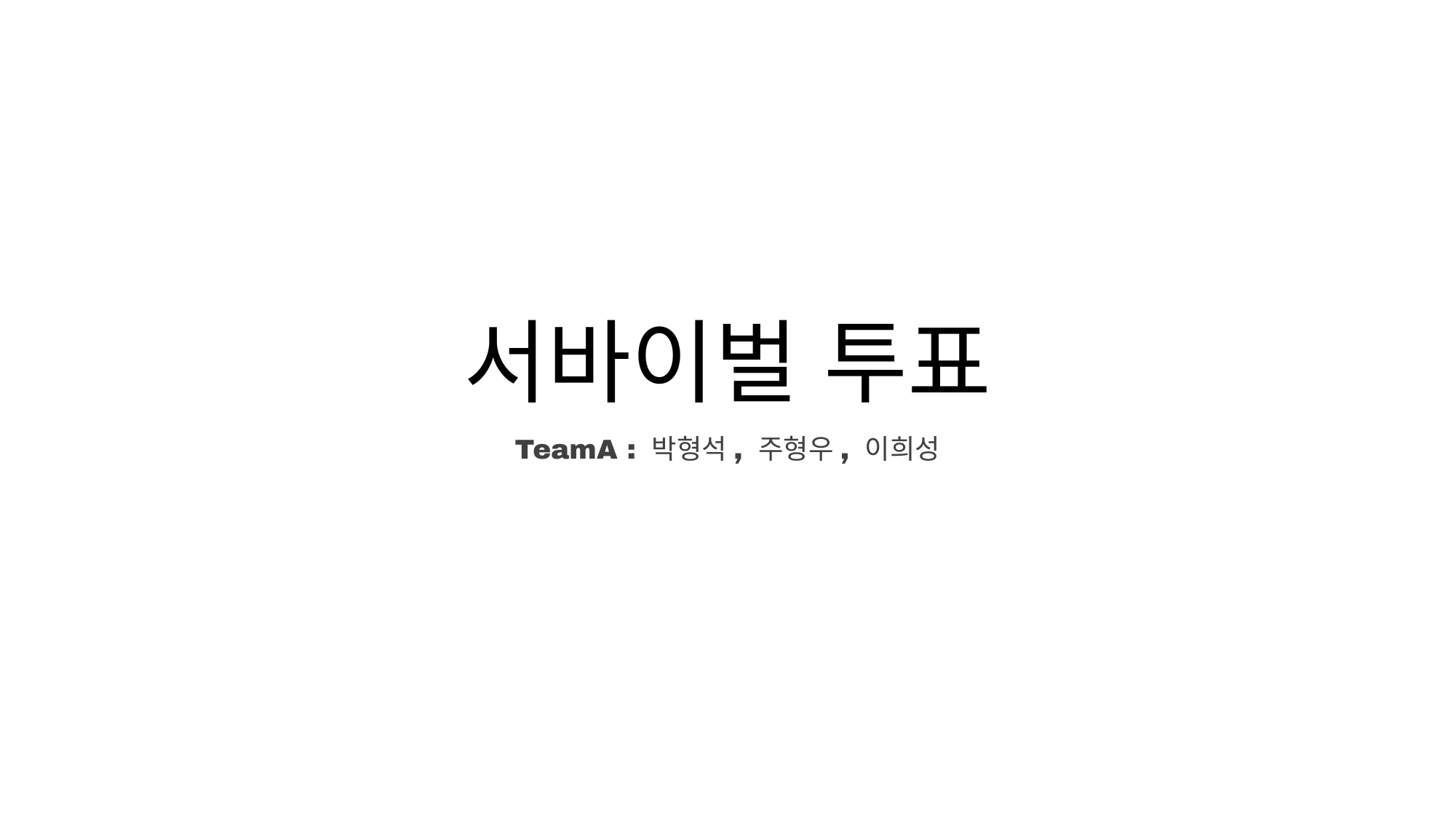

# 서바이벌 투표
TeamA : 박형석, 주형우, 이희성